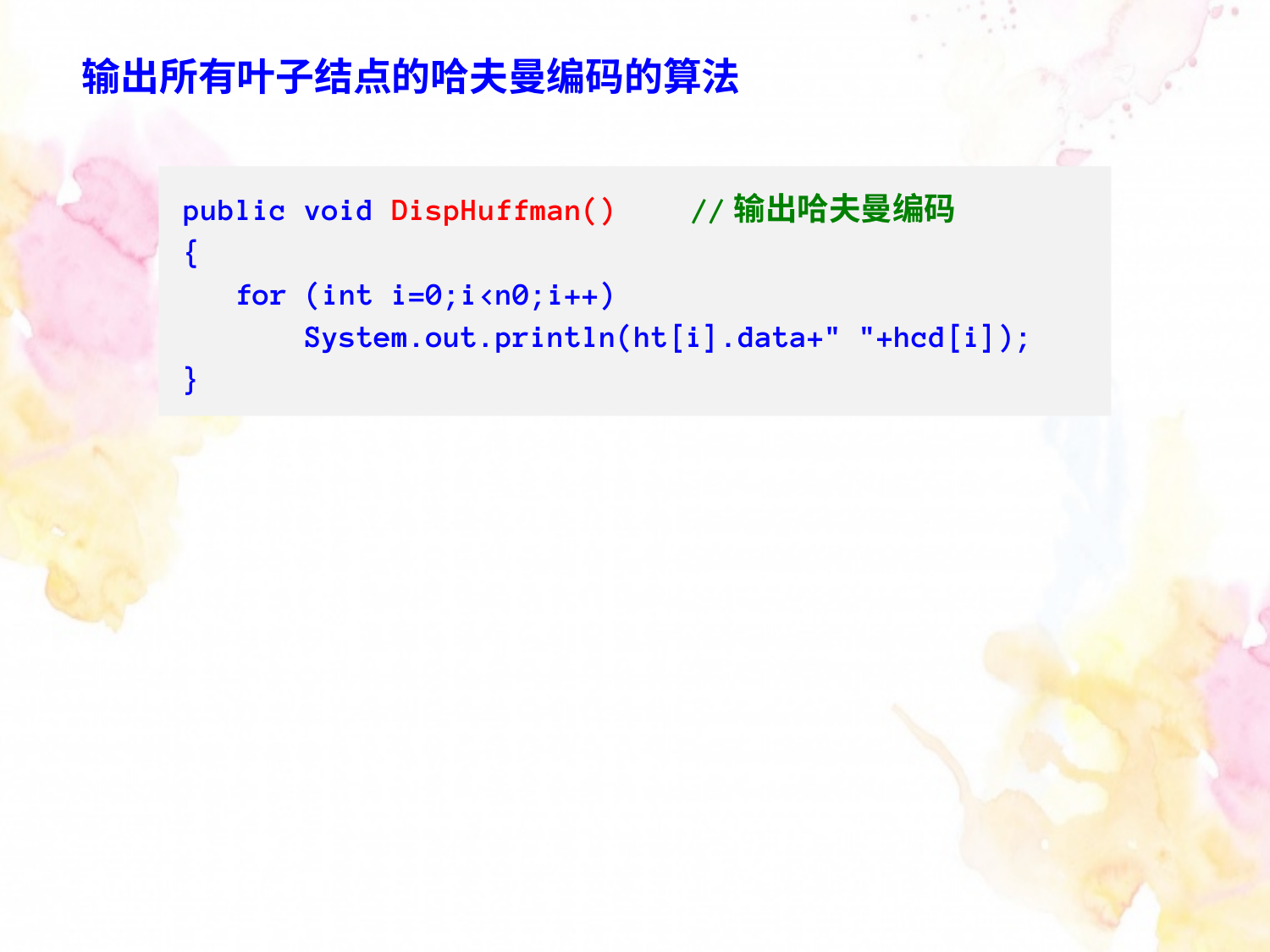

输出所有叶子结点的哈夫曼编码的算法
public void DispHuffman()	//输出哈夫曼编码
{
   for (int i=0;i<n0;i++)
       System.out.println(ht[i].data+" "+hcd[i]);
}